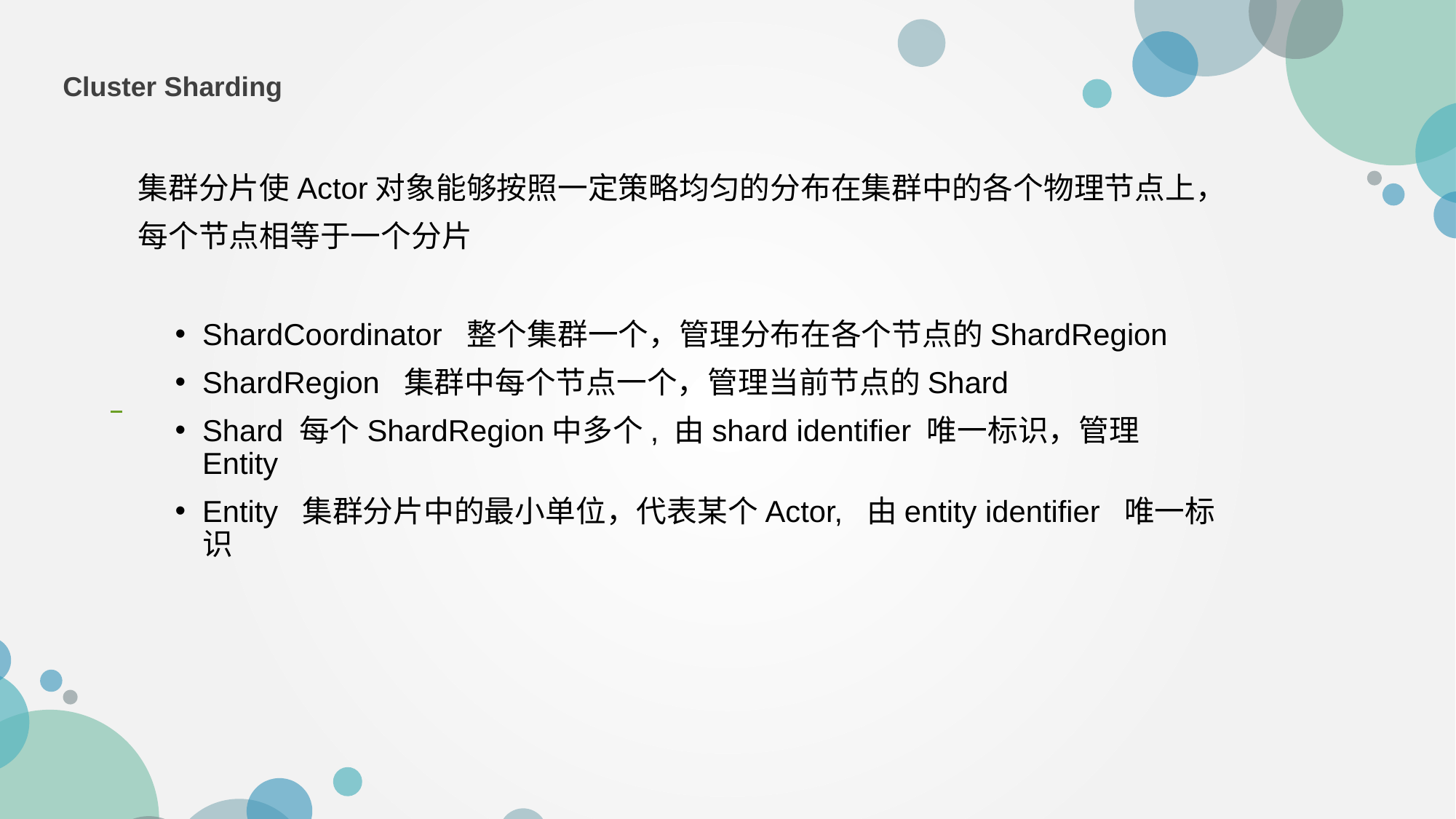

Cluster Sharding
   集群分片使Actor对象能够按照一定策略均匀的分布在集群中的各个物理节点上，
   每个节点相等于一个分片

ShardCoordinator  整个集群一个，管理分布在各个节点的ShardRegion
ShardRegion  集群中每个节点一个，管理当前节点的Shard
Shard 每个ShardRegion中多个, 由shard identifier 唯一标识，管理Entity
Entity  集群分片中的最小单位，代表某个Actor,  由entity identifier  唯一标识